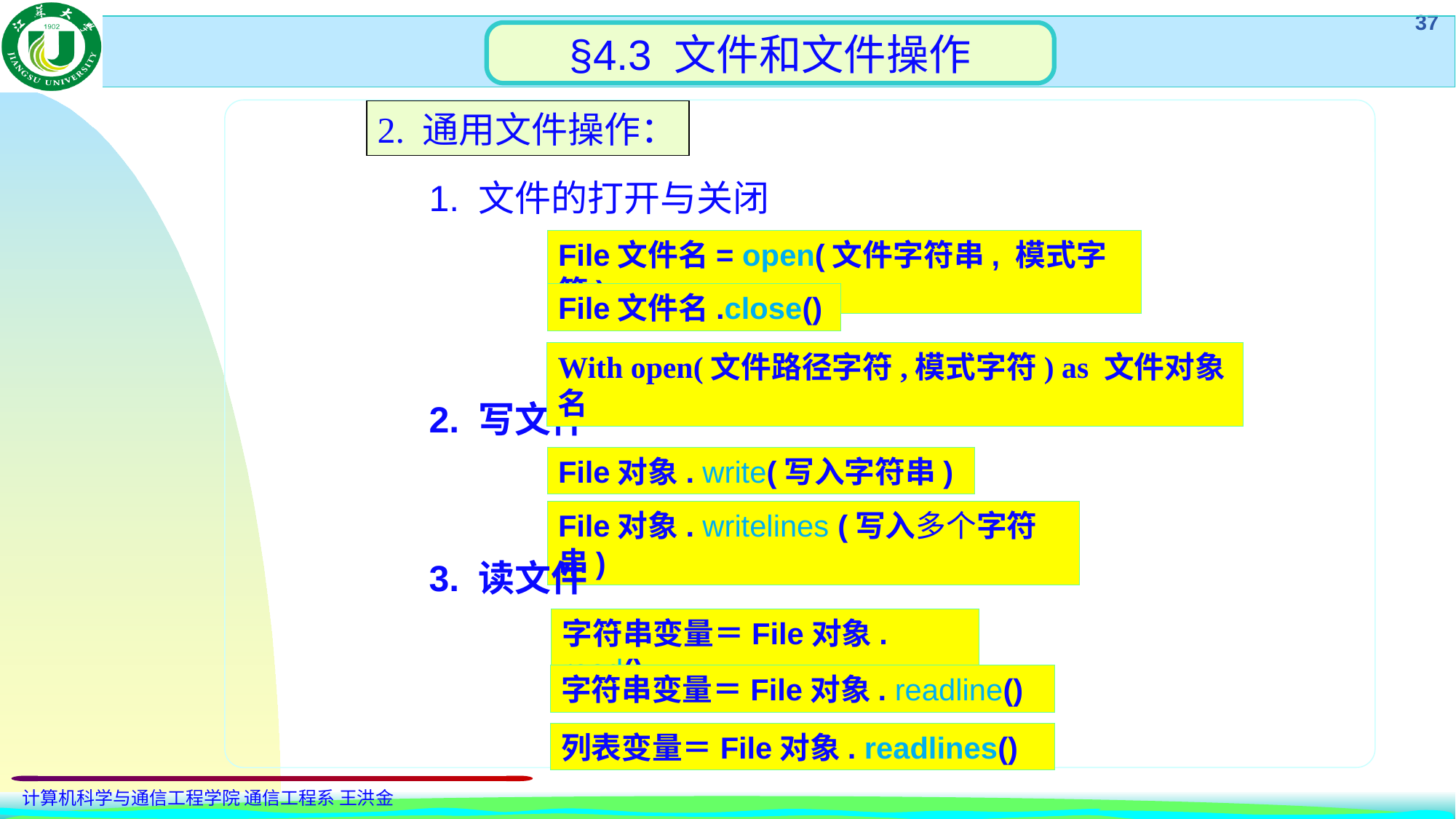

§4.3 文件和文件操作
2. 通用文件操作：
1. 文件的打开与关闭
File文件名= open(文件字符串, 模式字符)
File文件名.close()
With open(文件路径字符,模式字符) as 文件对象名
2. 写文件
File对象. write(写入字符串)
File对象. writelines (写入多个字符串)
3. 读文件
字符串变量＝File对象. read()
字符串变量＝File对象. readline()
列表变量＝File对象. readlines()